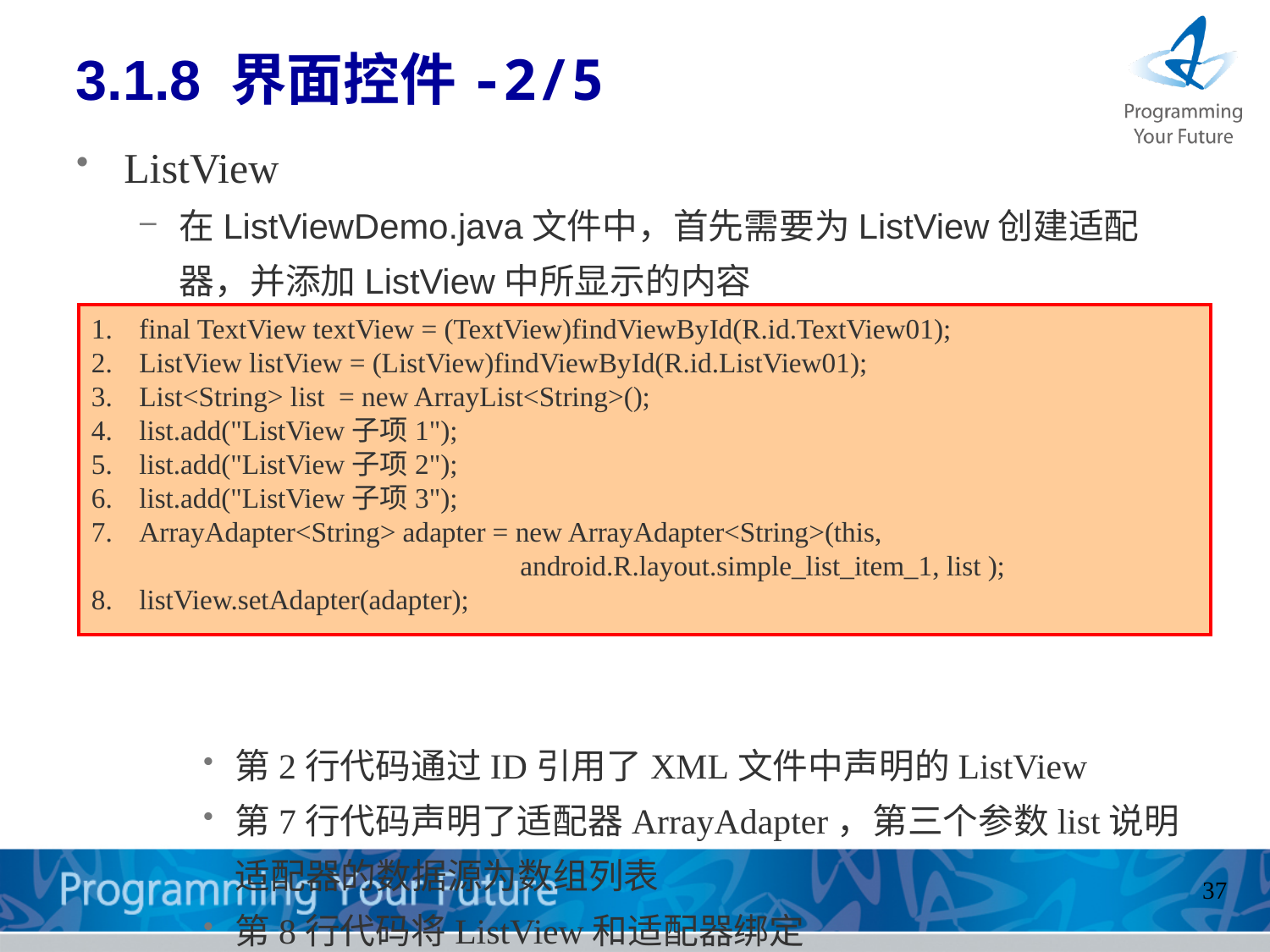

3.1.8 界面控件-2/5
ListView
在ListViewDemo.java文件中，首先需要为ListView创建适配器，并添加ListView中所显示的内容

第2行代码通过ID引用了XML文件中声明的ListView
第7行代码声明了适配器ArrayAdapter，第三个参数list说明适配器的数据源为数组列表
第8行代码将ListView和适配器绑定
final TextView textView = (TextView)findViewById(R.id.TextView01);
ListView listView = (ListView)findViewById(R.id.ListView01);
List<String> list  = new ArrayList<String>();
list.add("ListView子项1");
list.add("ListView子项2");
list.add("ListView子项3");
ArrayAdapter<String> adapter = new ArrayAdapter<String>(this,
			android.R.layout.simple_list_item_1, list );
listView.setAdapter(adapter);